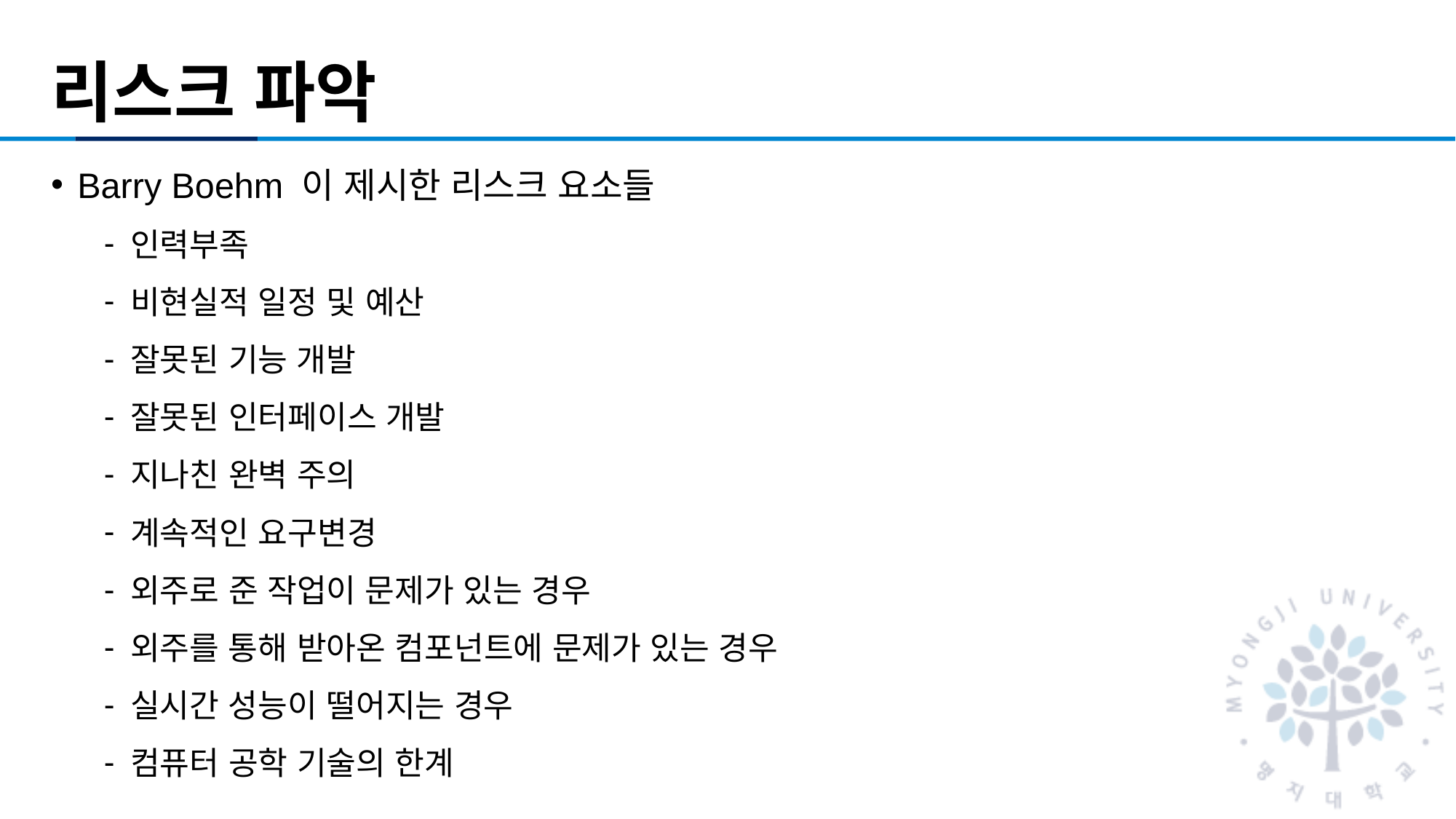

# 리스크 파악
Barry Boehm 이 제시한 리스크 요소들
인력부족
비현실적 일정 및 예산
잘못된 기능 개발
잘못된 인터페이스 개발
지나친 완벽 주의
계속적인 요구변경
외주로 준 작업이 문제가 있는 경우
외주를 통해 받아온 컴포넌트에 문제가 있는 경우
실시간 성능이 떨어지는 경우
컴퓨터 공학 기술의 한계